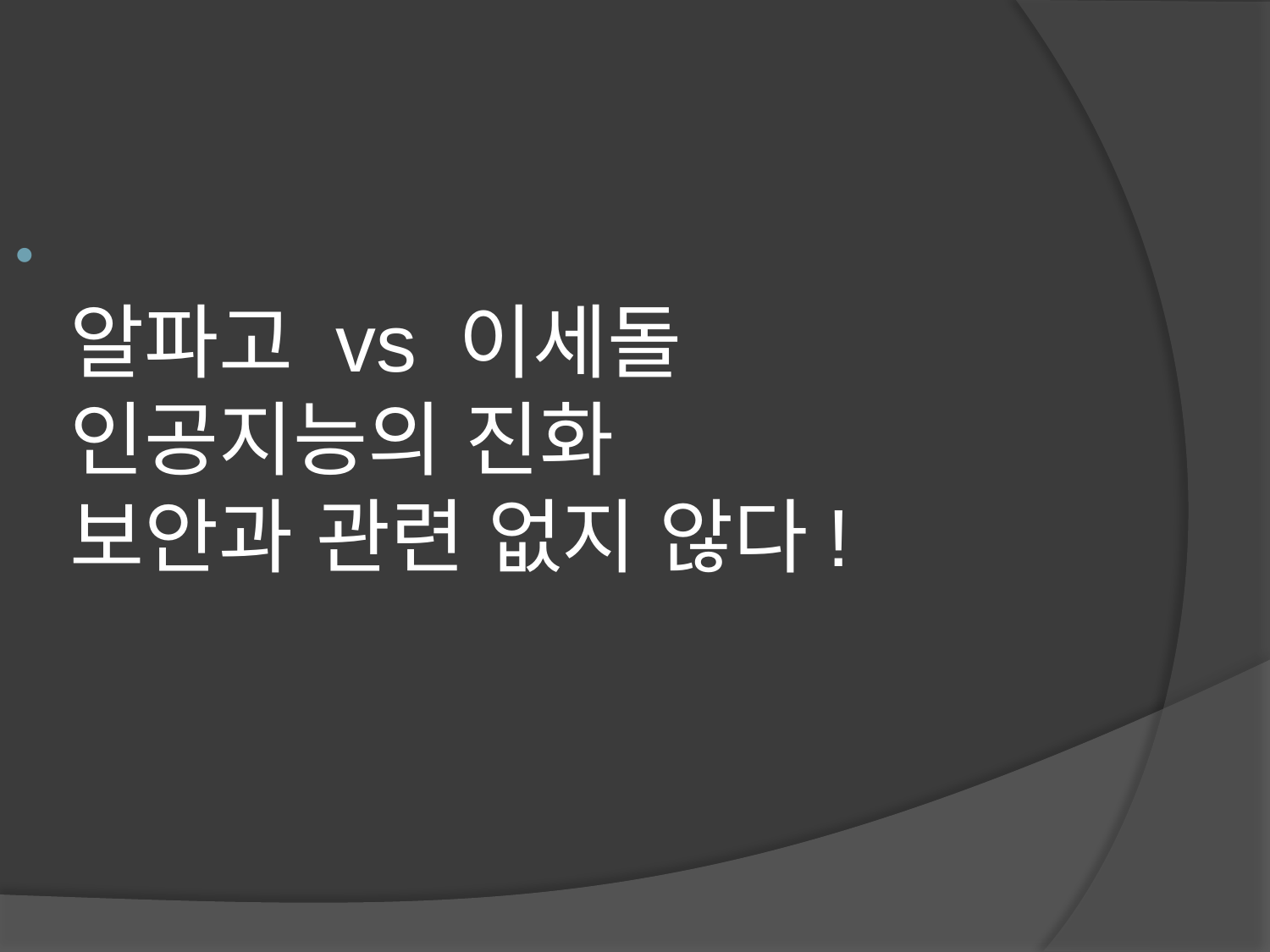

# 알파고 vs 이세돌 인공지능의 진화 보안과 관련 없지 않다!